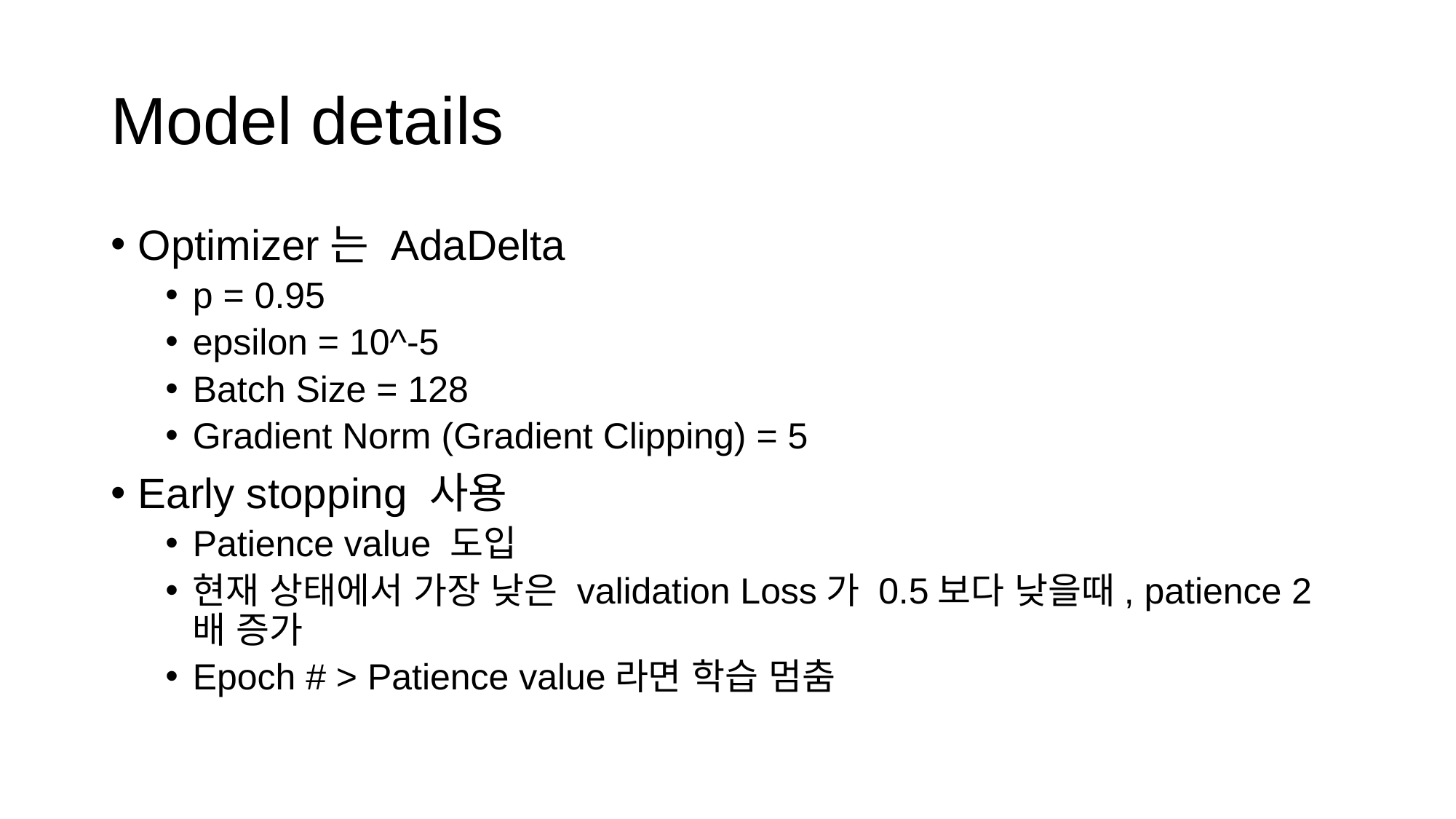

# Model details
Optimizer는 AdaDelta
p = 0.95
epsilon = 10^-5
Batch Size = 128
Gradient Norm (Gradient Clipping) = 5
Early stopping 사용
Patience value 도입
현재 상태에서 가장 낮은 validation Loss가 0.5보다 낮을때, patience 2배 증가
Epoch # > Patience value라면 학습 멈춤